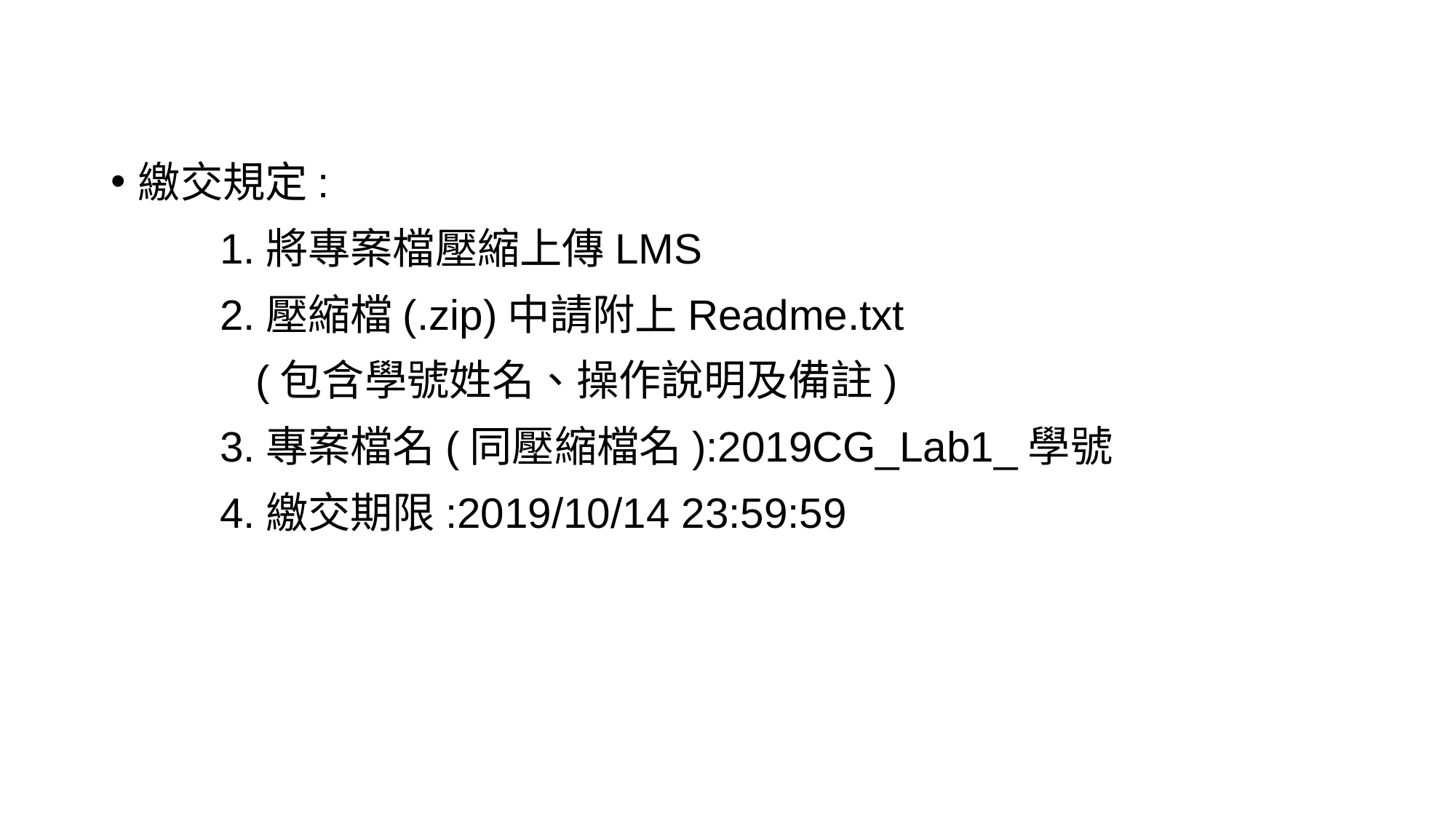

繳交規定:
	1.將專案檔壓縮上傳LMS
	2.壓縮檔(.zip)中請附上Readme.txt
	   (包含學號姓名、操作說明及備註)
	3.專案檔名(同壓縮檔名):2019CG_Lab1_學號
	4.繳交期限:2019/10/14 23:59:59